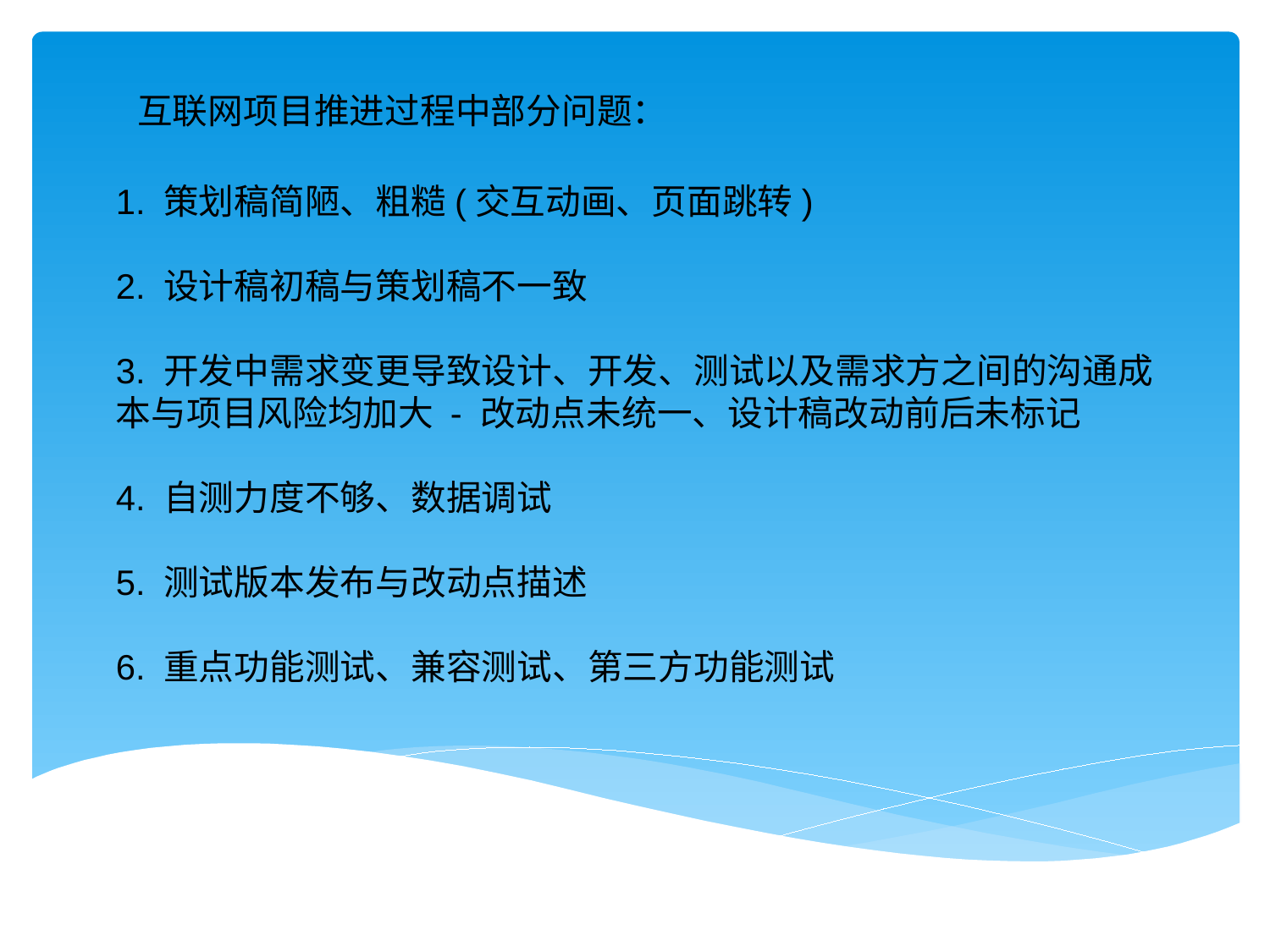

互联网项目推进过程中部分问题：
1. 策划稿简陋、粗糙(交互动画、页面跳转)

2. 设计稿初稿与策划稿不一致

3. 开发中需求变更导致设计、开发、测试以及需求方之间的沟通成本与项目风险均加大 - 改动点未统一、设计稿改动前后未标记

4. 自测力度不够、数据调试

5. 测试版本发布与改动点描述

6. 重点功能测试、兼容测试、第三方功能测试